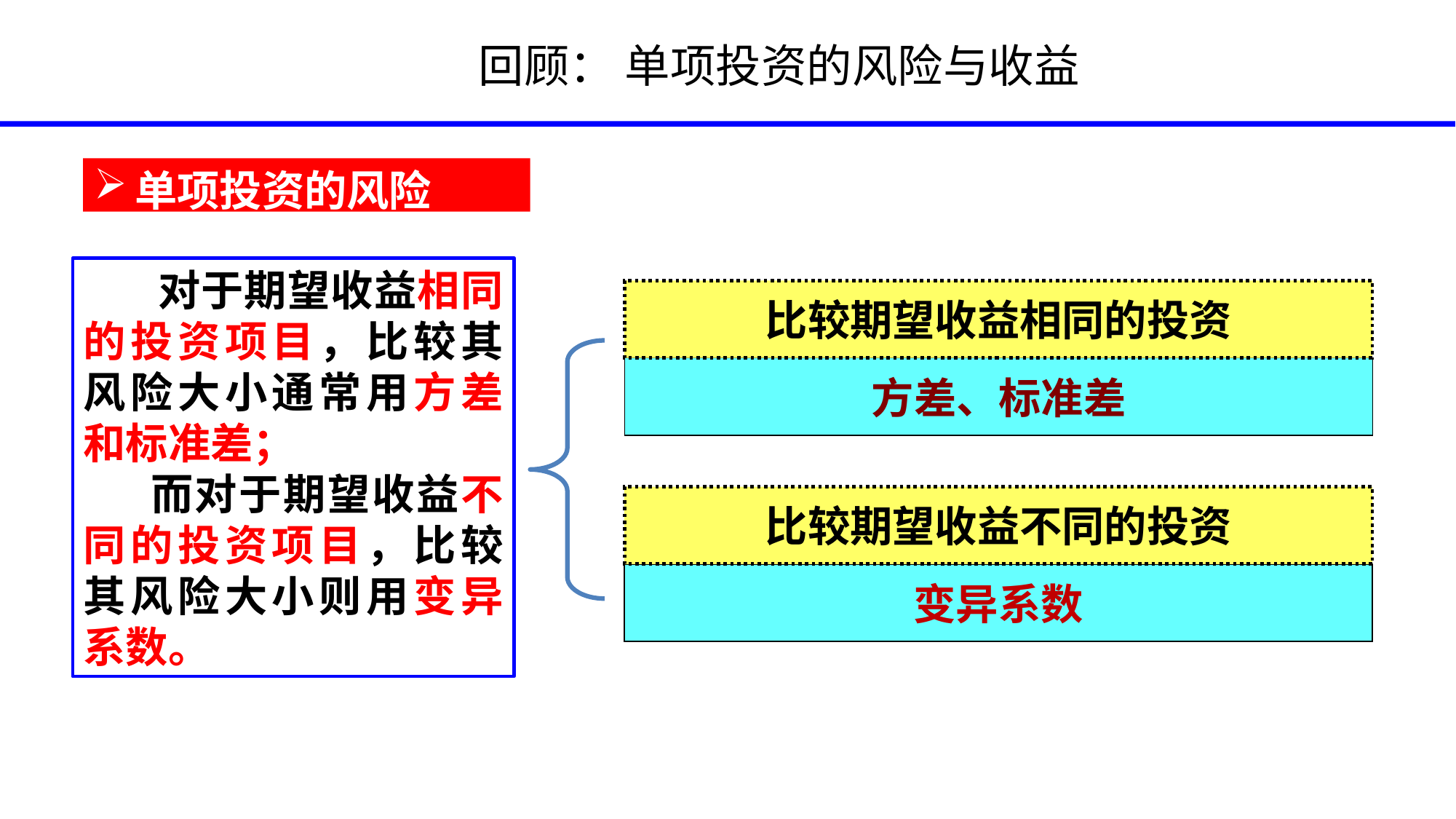

# 回顾： 单项投资的风险与收益
单项投资的风险
   对于期望收益相同的投资项目，比较其风险大小通常用方差和标准差；
  而对于期望收益不同的投资项目，比较其风险大小则用变异系数。
比较期望收益相同的投资
方差、标准差

比较期望收益不同的投资
变异系数